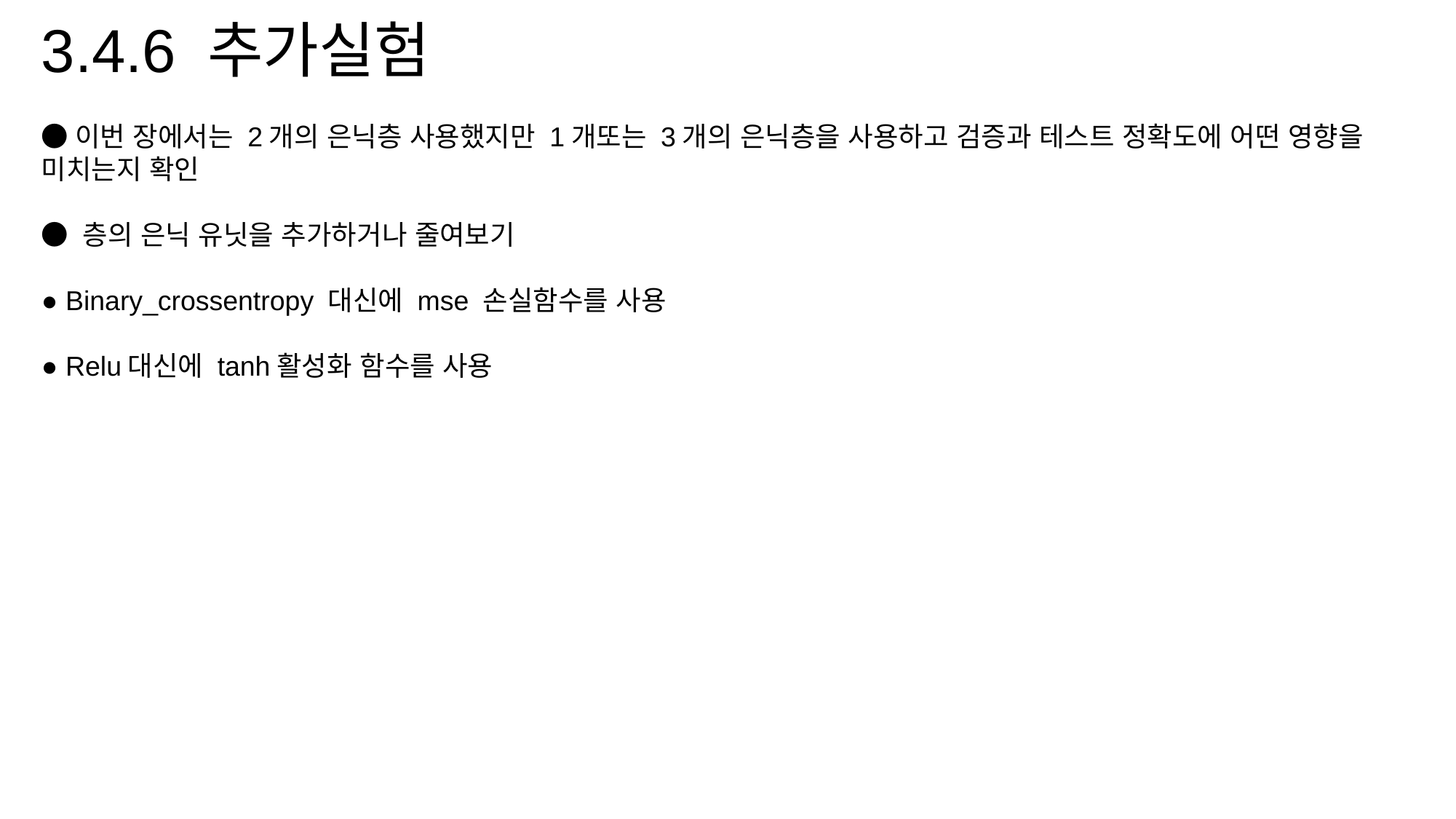

3.4.6 추가실험
●이번 장에서는 2개의 은닉층 사용했지만 1개또는 3개의 은닉층을 사용하고 검증과 테스트 정확도에 어떤 영향을 미치는지 확인

● 층의 은닉 유닛을 추가하거나 줄여보기

● Binary_crossentropy 대신에 mse 손실함수를 사용

● Relu대신에 tanh활성화 함수를 사용